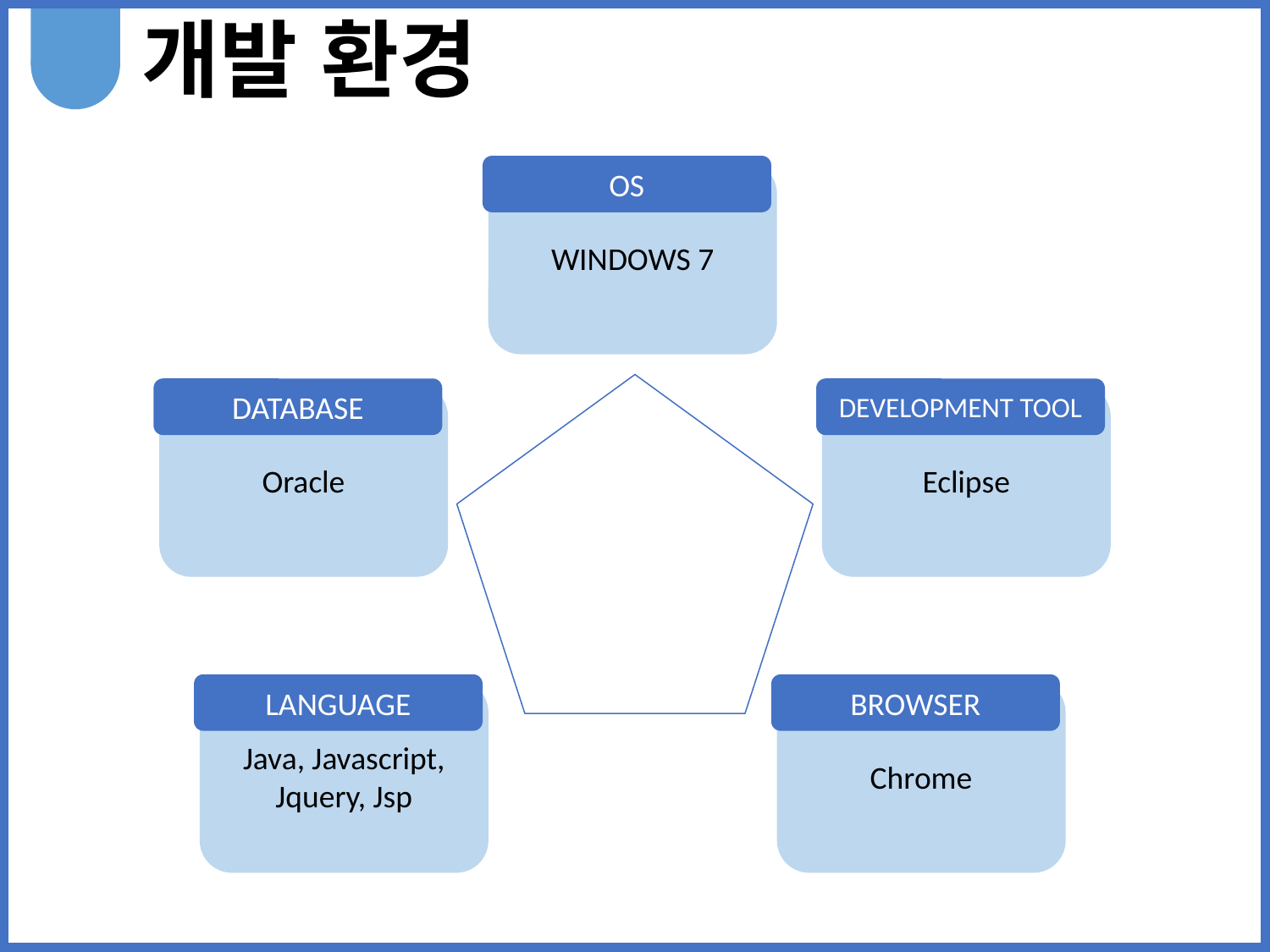

# 개발 환경
OS
WINDOWS 7

DATABASE
Oracle
DEVELOPMENT TOOL
Eclipse
LANGUAGE
Java, Javascript,
Jquery, Jsp
BROWSER
Chrome